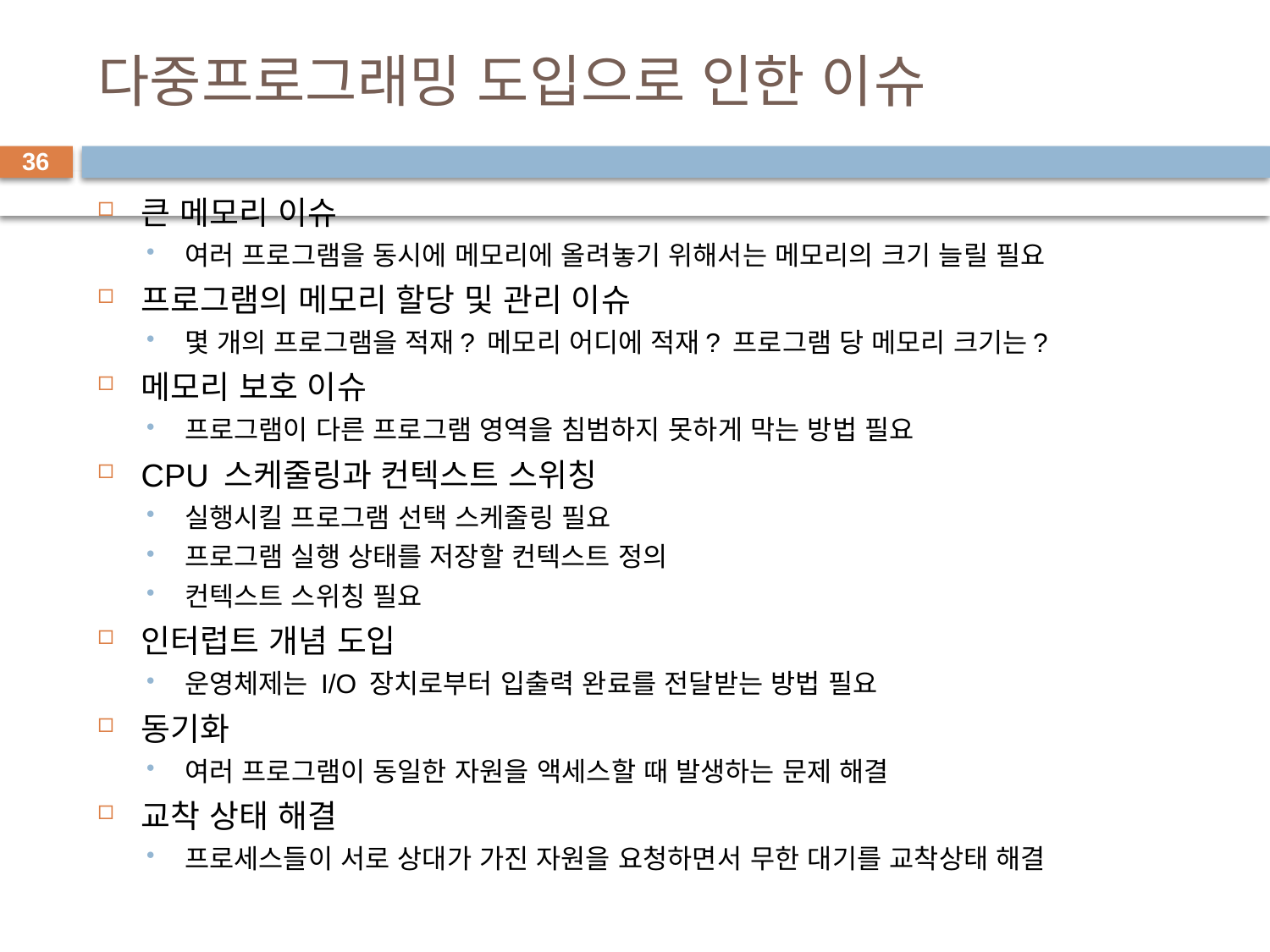

# 다중프로그래밍 도입으로 인한 이슈
36
큰 메모리 이슈
여러 프로그램을 동시에 메모리에 올려놓기 위해서는 메모리의 크기 늘릴 필요
프로그램의 메모리 할당 및 관리 이슈
몇 개의 프로그램을 적재? 메모리 어디에 적재? 프로그램 당 메모리 크기는?
메모리 보호 이슈
프로그램이 다른 프로그램 영역을 침범하지 못하게 막는 방법 필요
CPU 스케줄링과 컨텍스트 스위칭
실행시킬 프로그램 선택 스케줄링 필요
프로그램 실행 상태를 저장할 컨텍스트 정의
컨텍스트 스위칭 필요
인터럽트 개념 도입
운영체제는 I/O 장치로부터 입출력 완료를 전달받는 방법 필요
동기화
여러 프로그램이 동일한 자원을 액세스할 때 발생하는 문제 해결
교착 상태 해결
프로세스들이 서로 상대가 가진 자원을 요청하면서 무한 대기를 교착상태 해결